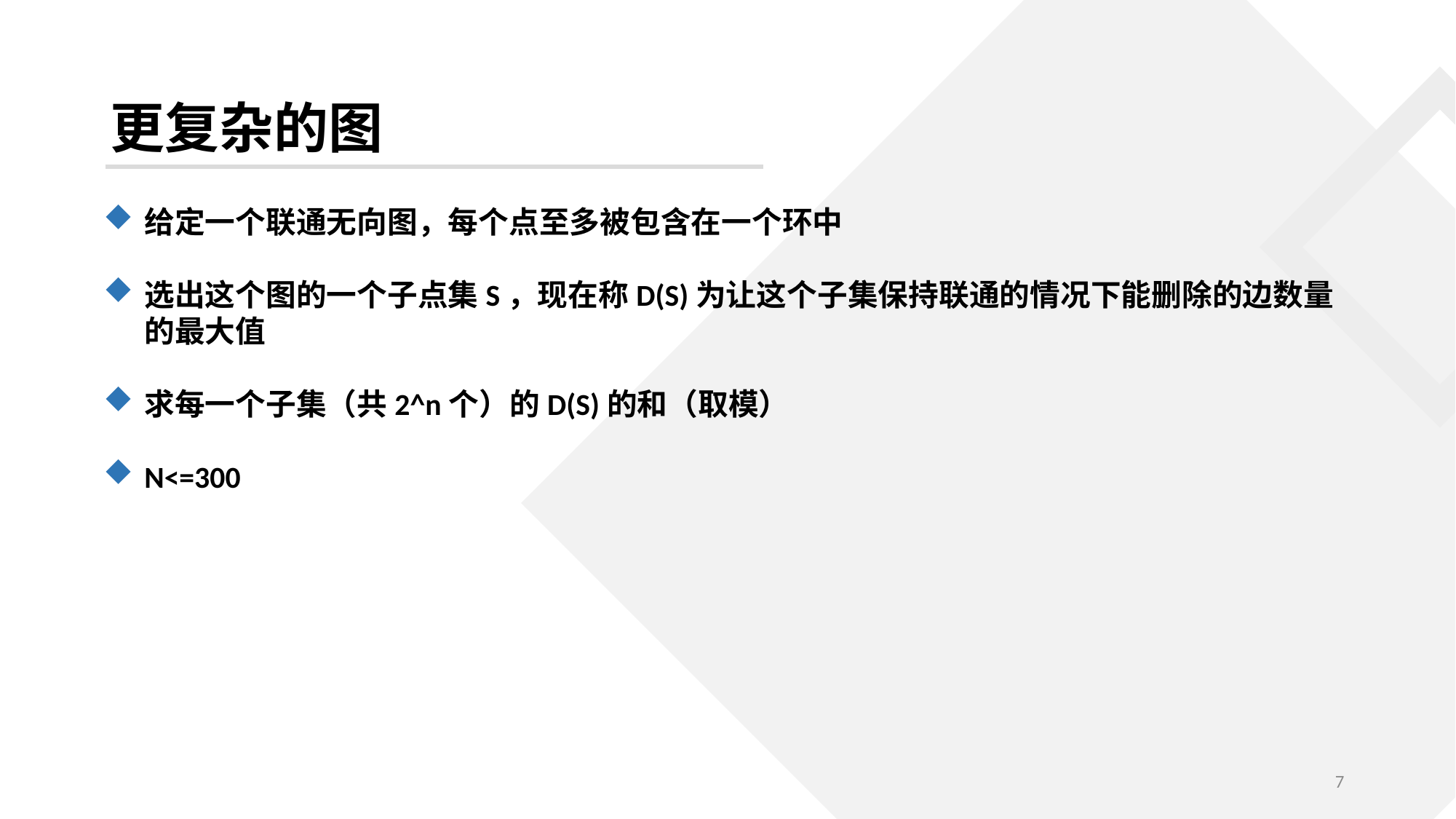

更复杂的图
给定一个联通无向图，每个点至多被包含在一个环中

选出这个图的一个子点集S，现在称D(S)为让这个子集保持联通的情况下能删除的边数量的最大值

求每一个子集（共2^n个）的D(S)的和（取模）

N<=300
7